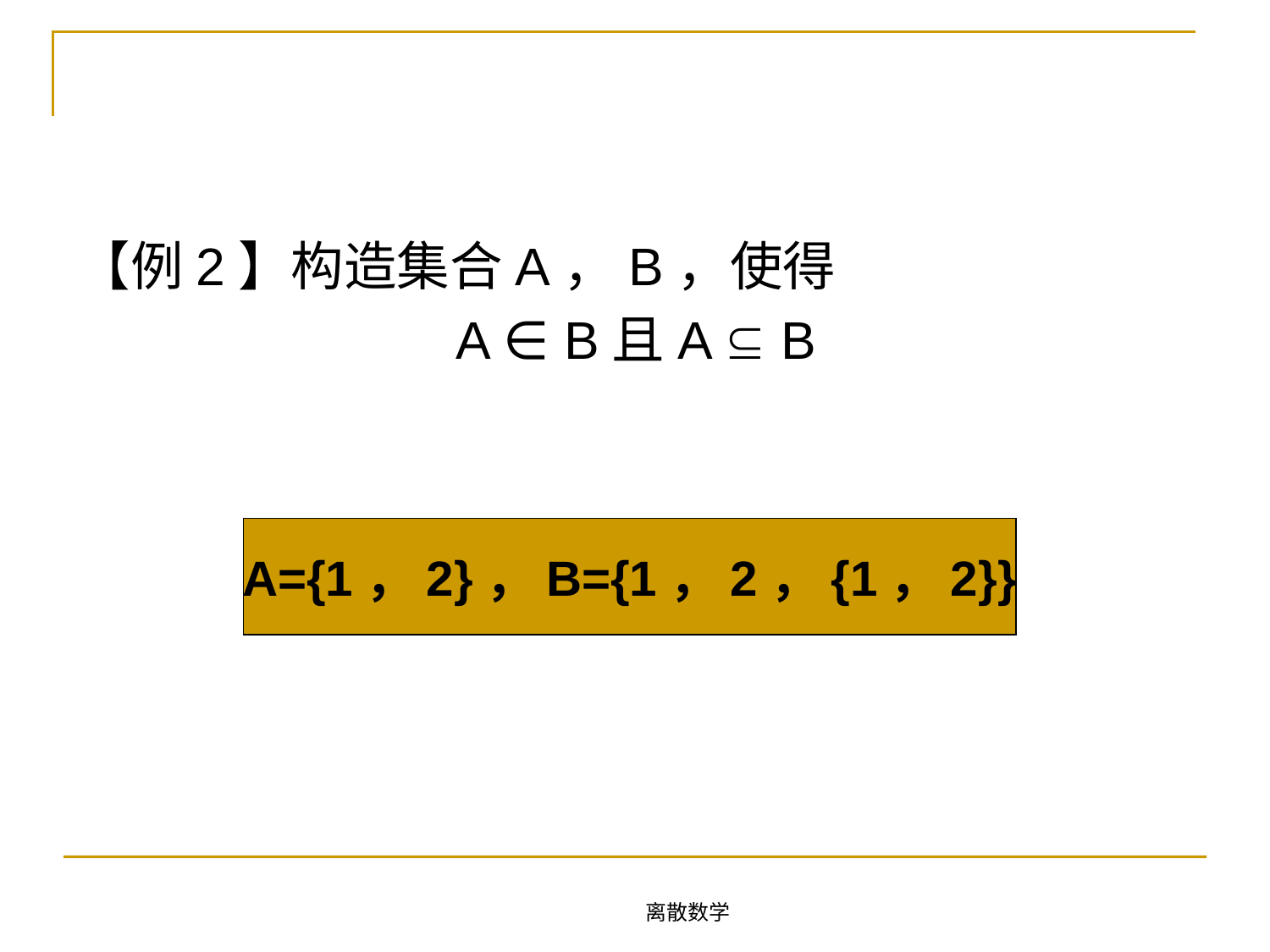

#
【例2】构造集合A，B，使得
A ∈ B且A ⊆ B
A={1，2}，B={1，2，{1，2}}

离散数学
19